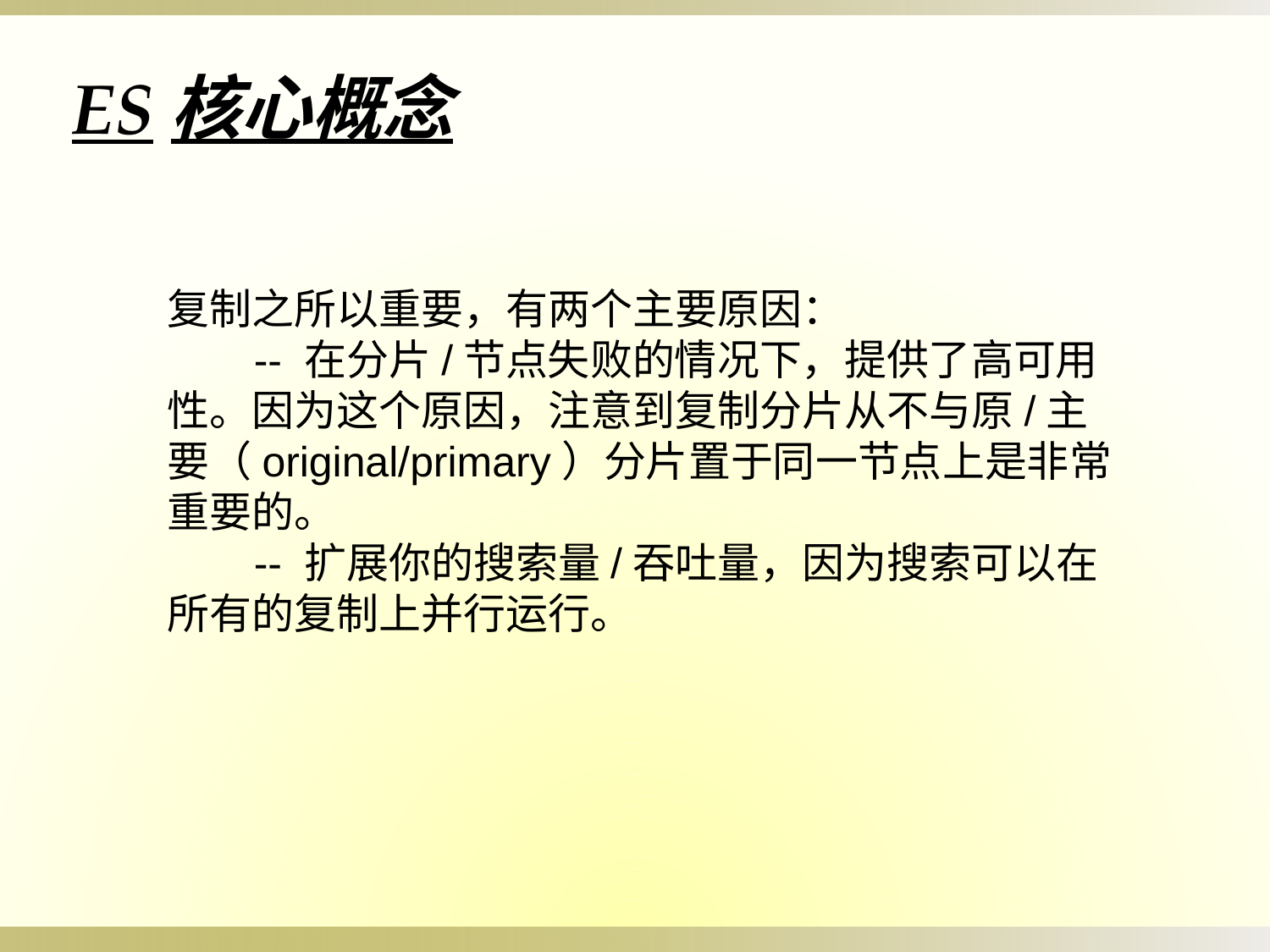

ES核心概念
复制之所以重要，有两个主要原因：
        -- 在分片/节点失败的情况下，提供了高可用性。因为这个原因，注意到复制分片从不与原/主要（original/primary）分片置于同一节点上是非常重要的。
        -- 扩展你的搜索量/吞吐量，因为搜索可以在所有的复制上并行运行。